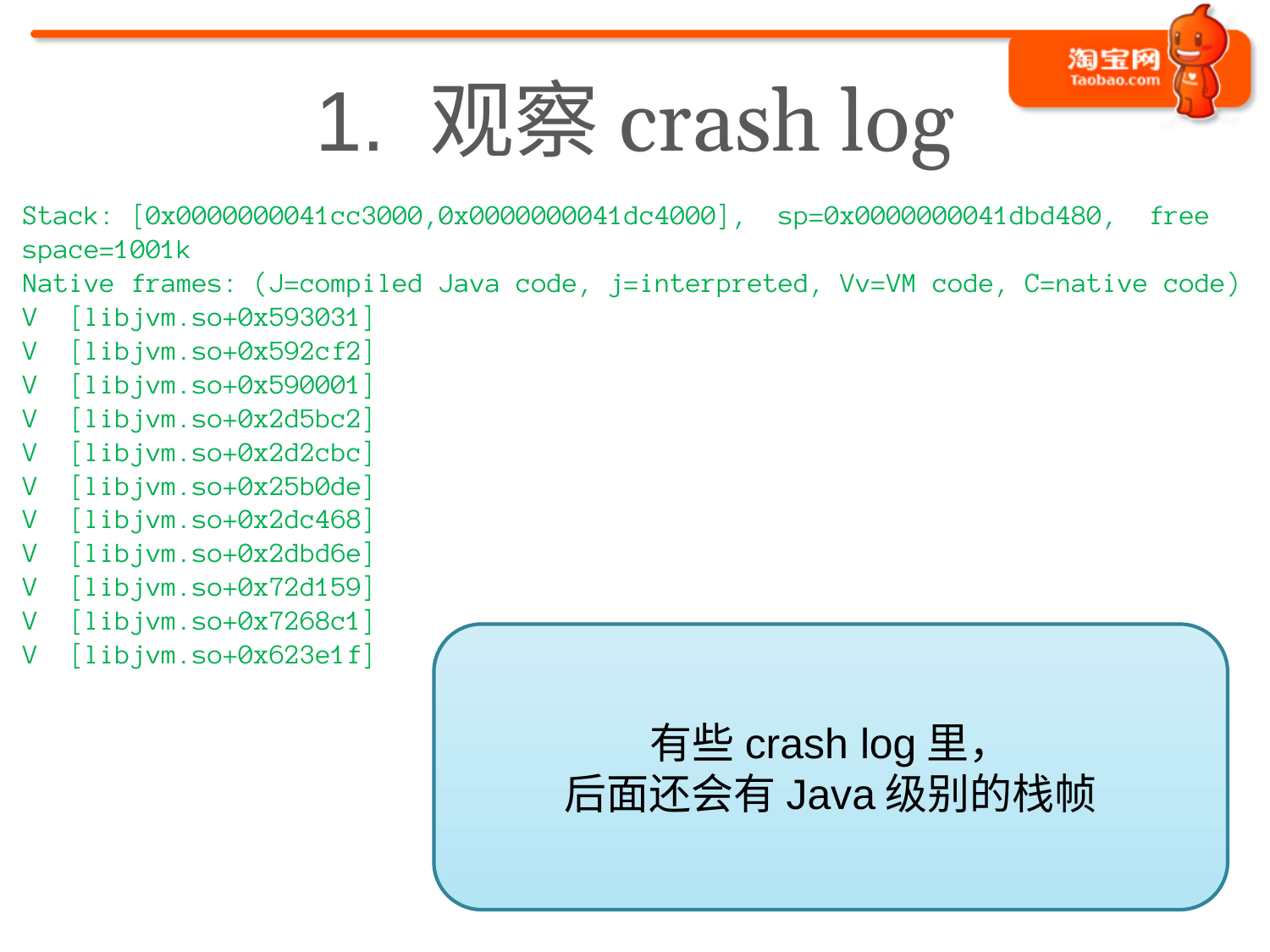

# 1. 观察crash log
Stack: [0x0000000041cc3000,0x0000000041dc4000],  sp=0x0000000041dbd480,  free space=1001k
Native frames: (J=compiled Java code, j=interpreted, Vv=VM code, C=native code)
V  [libjvm.so+0x593031]
V  [libjvm.so+0x592cf2]
V  [libjvm.so+0x590001]
V  [libjvm.so+0x2d5bc2]
V  [libjvm.so+0x2d2cbc]
V  [libjvm.so+0x25b0de]
V  [libjvm.so+0x2dc468]
V  [libjvm.so+0x2dbd6e]
V  [libjvm.so+0x72d159]
V  [libjvm.so+0x7268c1]
V  [libjvm.so+0x623e1f]
有些crash log里，
后面还会有Java级别的栈帧